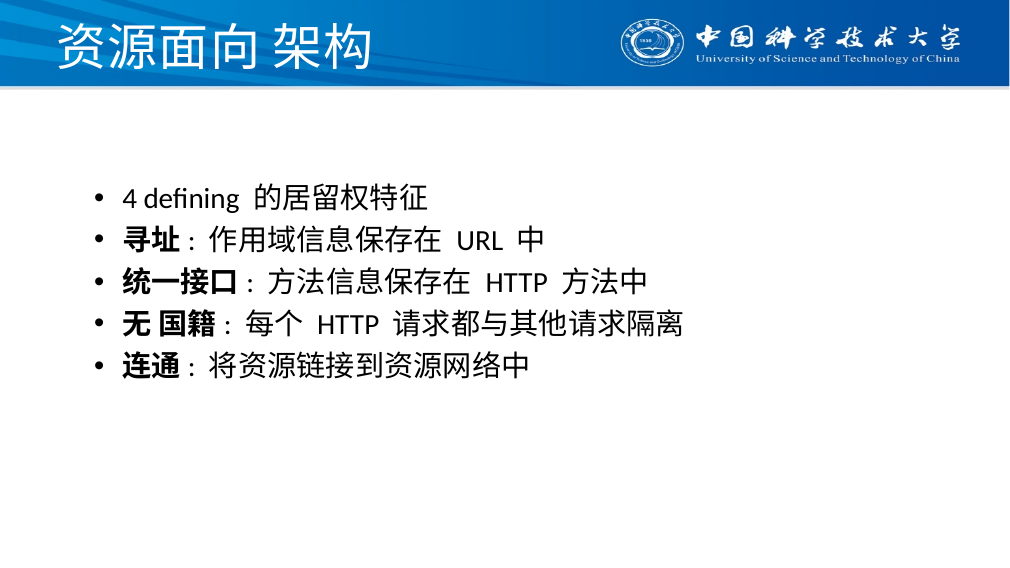

# 资源面向 架构
4 deﬁning 的居留权特征
寻址: 作用域信息保存在 URL 中
统一接口: 方法信息保存在 HTTP 方法中
无 国籍: 每个 HTTP 请求都与其他请求隔离
连通: 将资源链接到资源网络中